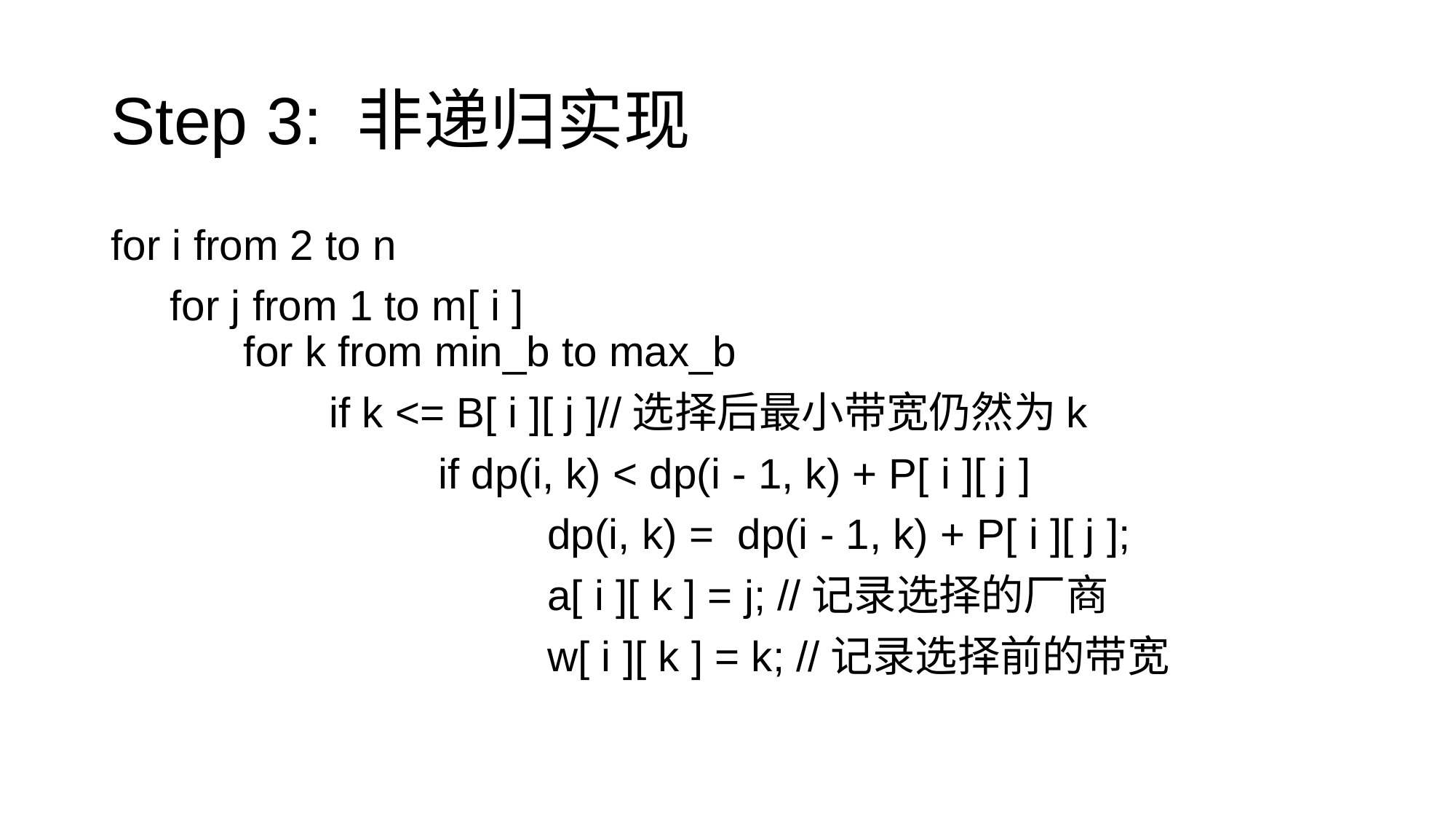

# Step 3: 非递归实现
for i from 2 to n
     for j from 1 to m[ i ]
 	  for k from min_b to max_b
          	if k <= B[ i ][ j ]//选择后最小带宽仍然为k
			if dp(i, k) < dp(i - 1, k) + P[ i ][ j ]
				dp(i, k) =  dp(i - 1, k) + P[ i ][ j ];
				a[ i ][ k ] = j; //记录选择的厂商
				w[ i ][ k ] = k; //记录选择前的带宽